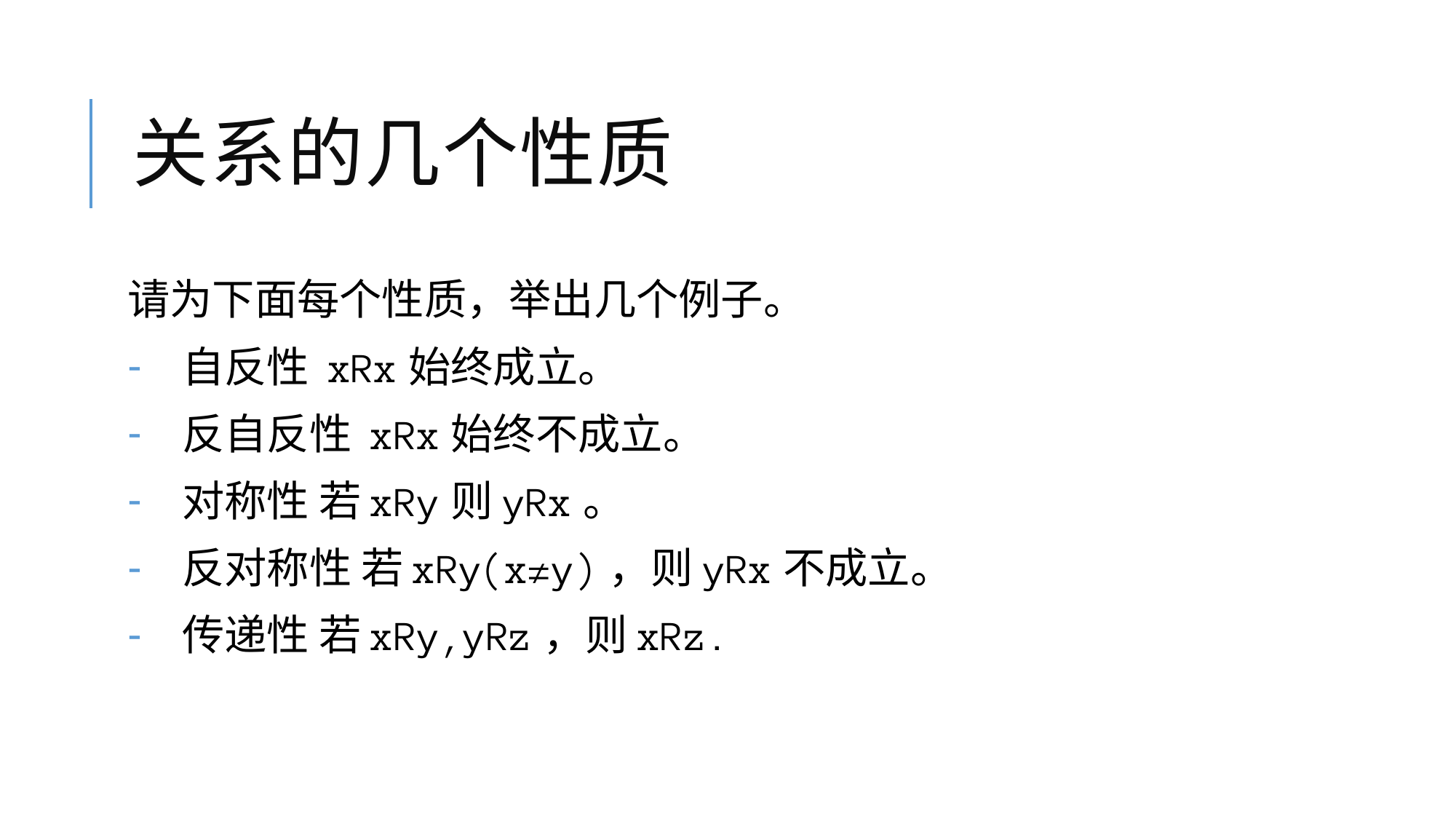

# 关系的几个性质
请为下面每个性质，举出几个例子。
自反性 xRx始终成立。
反自反性 xRx始终不成立。
对称性 若xRy则yRx。
反对称性 若xRy(x≠y)，则yRx不成立。
传递性 若xRy,yRz，则xRz.